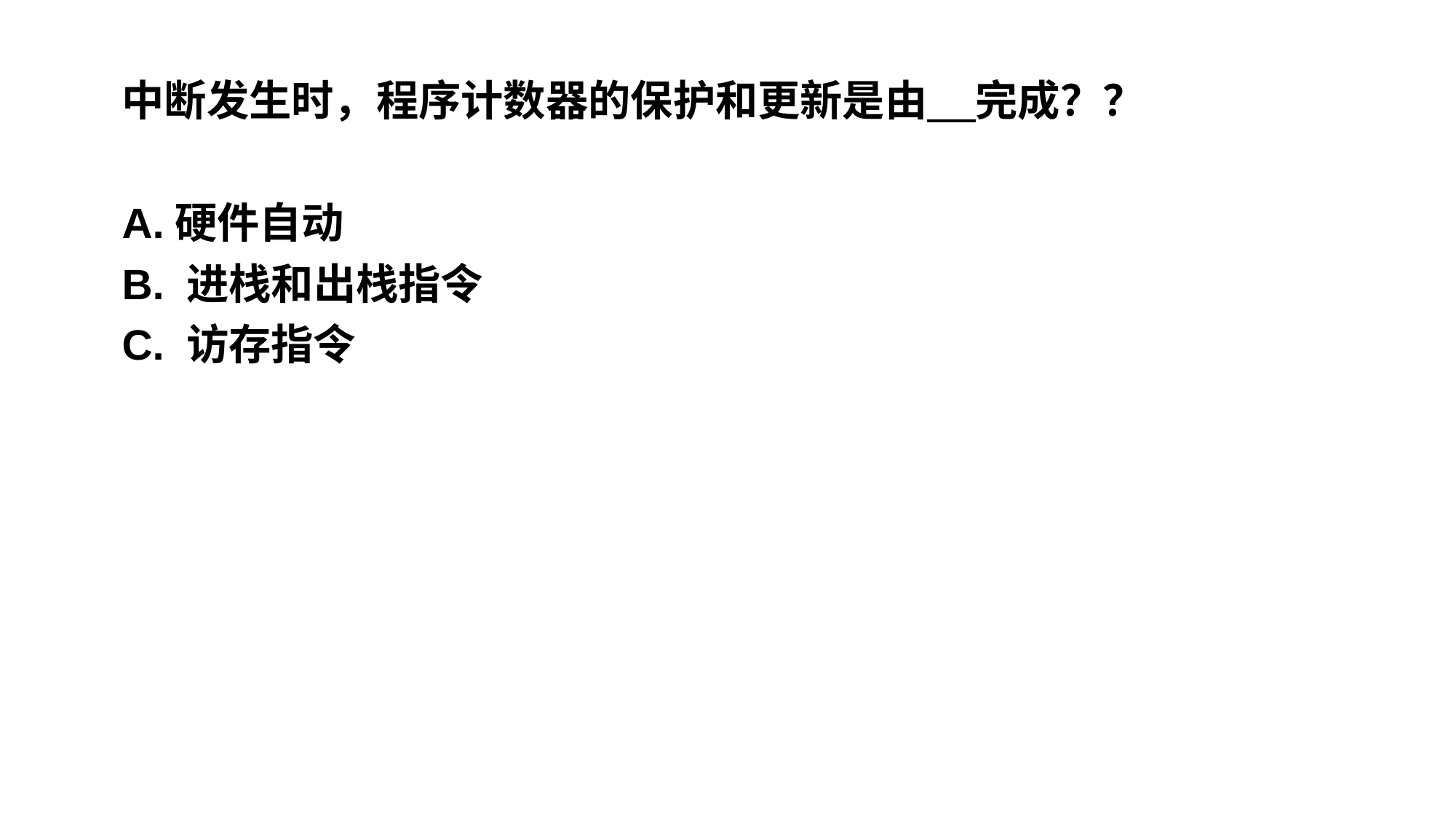

中断发生时，程序计数器的保护和更新是由     完成？？

A.硬件自动
B. 进栈和出栈指令
C. 访存指令